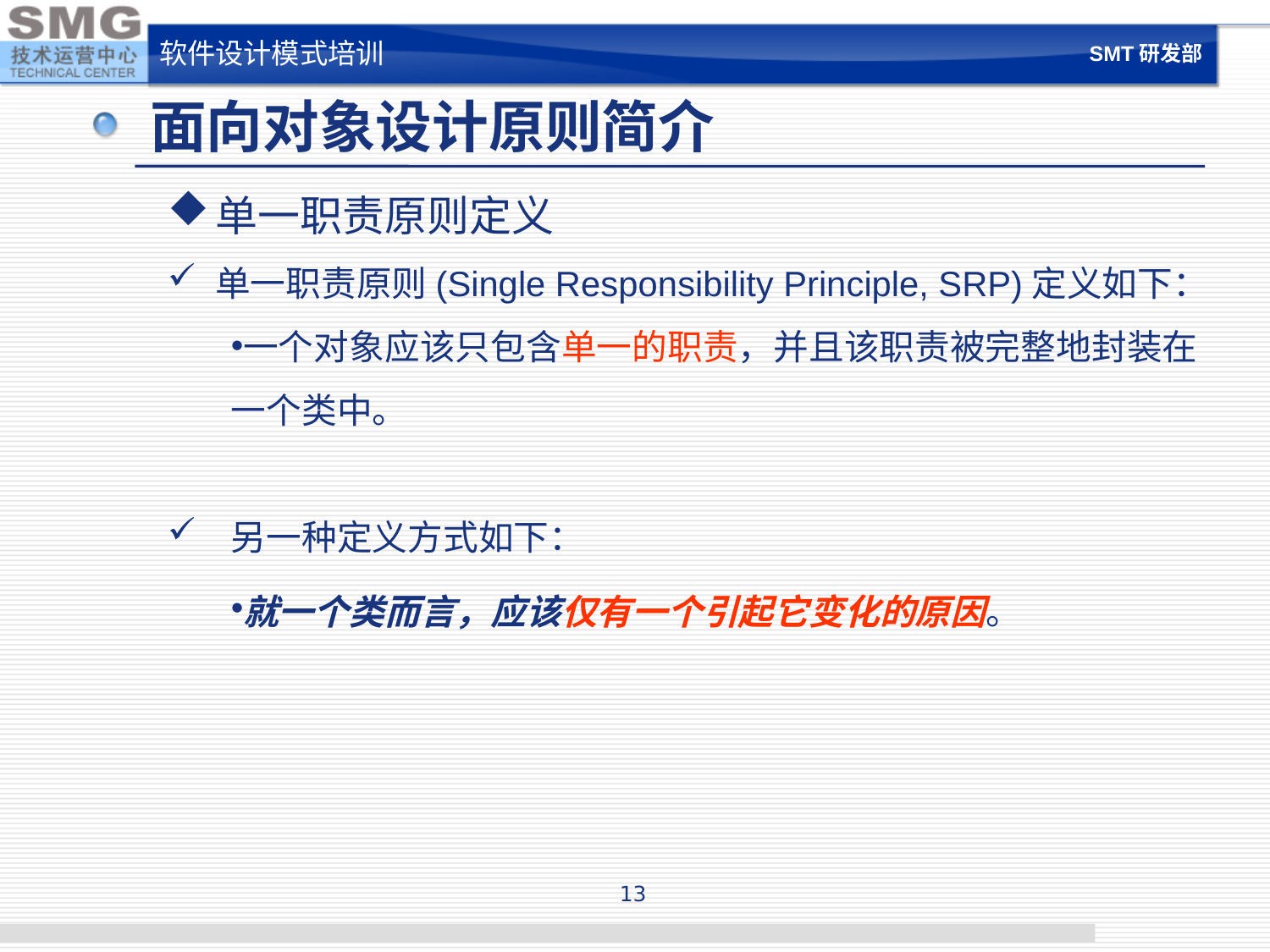

SMT研发部
软件设计模式培训
# 面向对象设计原则简介
单一职责原则定义
单一职责原则(Single Responsibility Principle, SRP)定义如下：
一个对象应该只包含单一的职责，并且该职责被完整地封装在一个类中。

另一种定义方式如下：
就一个类而言，应该仅有一个引起它变化的原因。
13